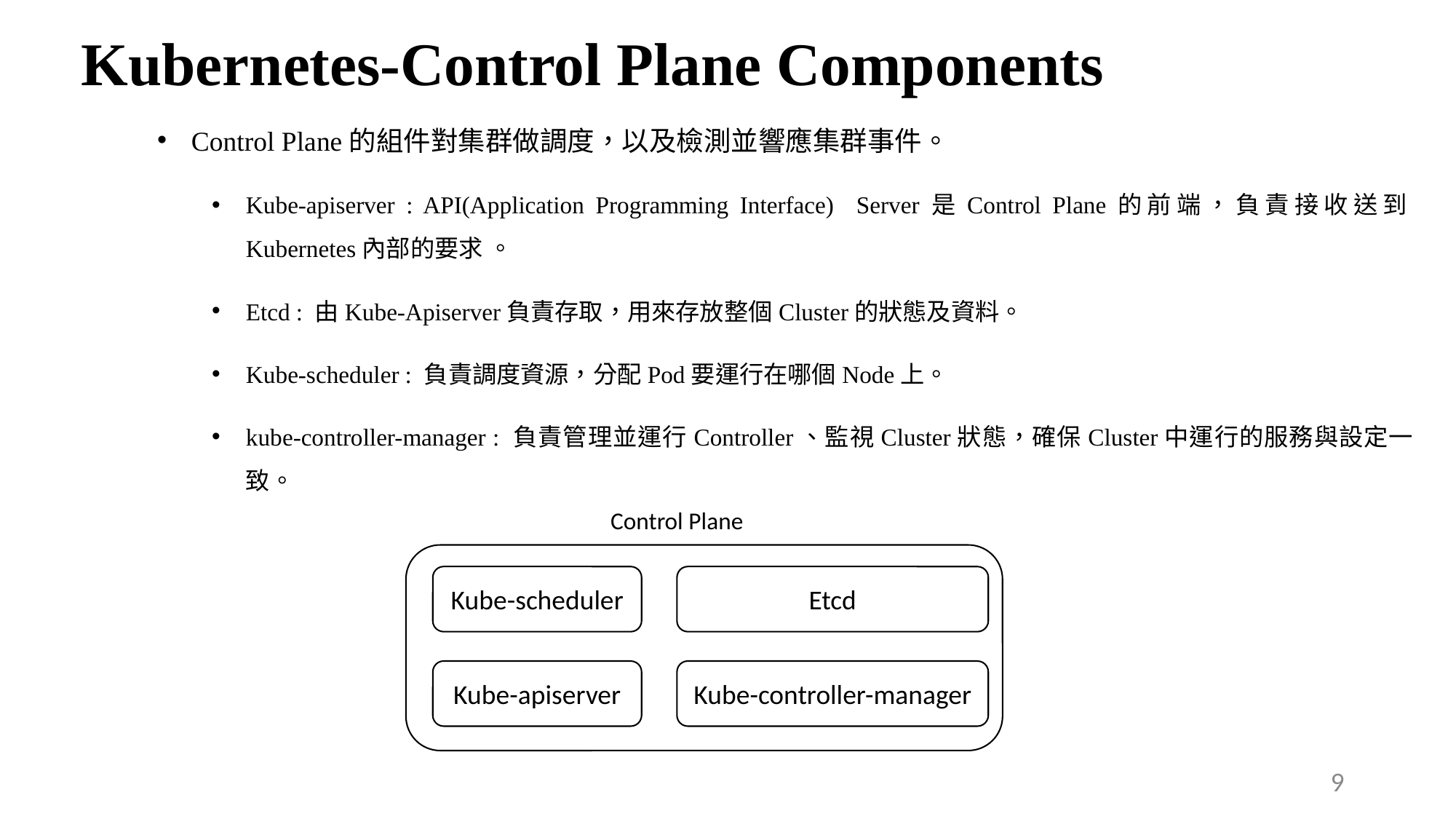

Kubernetes-Control Plane Components
Control Plane的組件對集群做調度，以及檢測並響應集群事件。

Kube-apiserver : API(Application Programming Interface)  Server是Control Plane的前端，負責接收送到Kubernetes內部的要求 。

Etcd : 由Kube-Apiserver負責存取，用來存放整個Cluster的狀態及資料。

Kube-scheduler : 負責調度資源，分配Pod要運行在哪個Node上。

kube-controller-manager : 負責管理並運行Controller、監視Cluster狀態，確保Cluster中運行的服務與設定一致。
Control Plane

Kube-scheduler
Etcd
Kube-apiserver
Kube-controller-manager
9